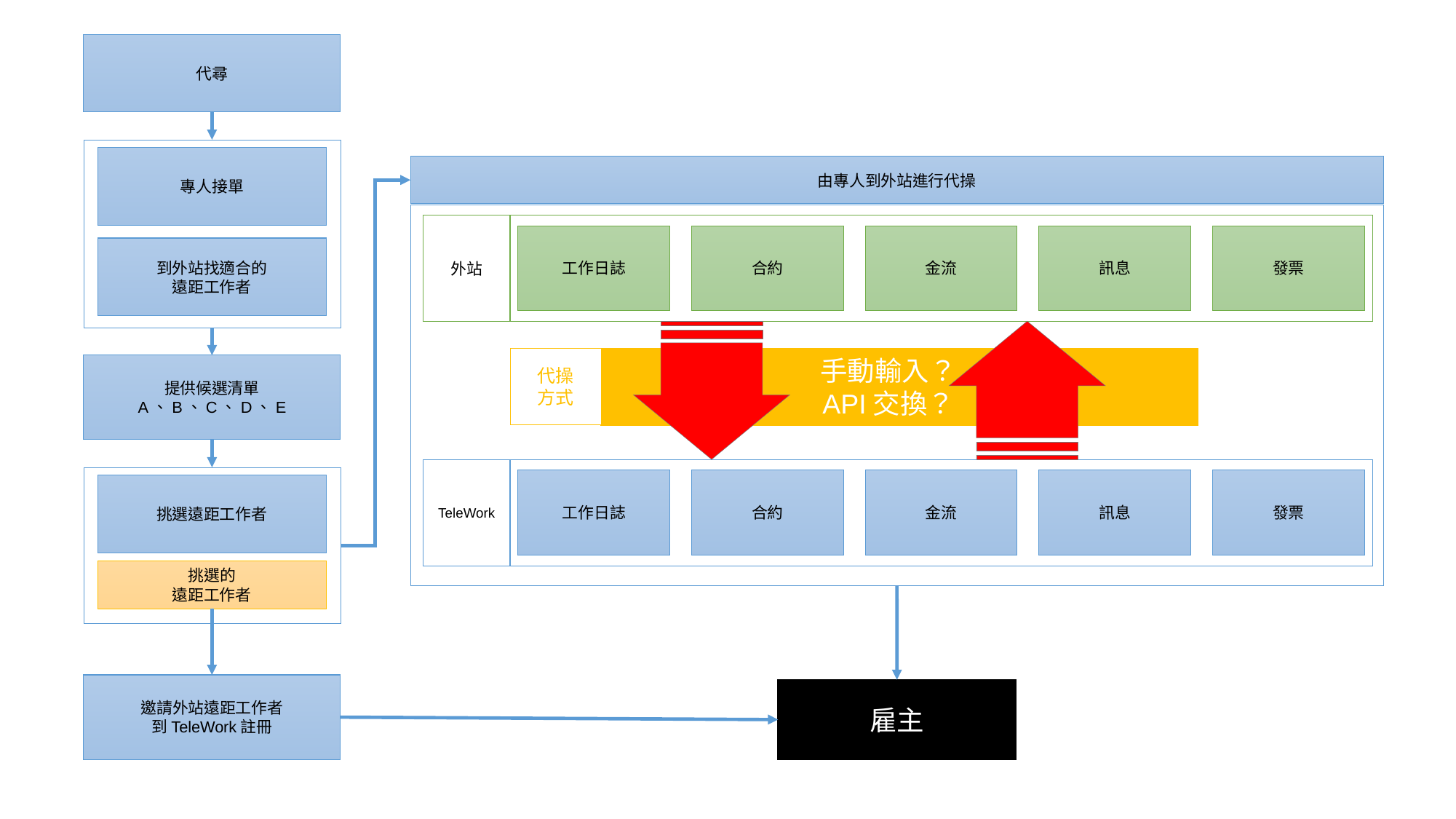

代尋

專人接單
由專人到外站進行代操

外站

工作日誌
合約
金流
訊息
發票
到外站找適合的
遠距工作者

代操
方式

手動輸入？
API交換？
提供候選清單
A、B、C、D、E
TeleWork

工作日誌
合約
金流
訊息
發票
挑選遠距工作者
挑選的
遠距工作者
邀請外站遠距工作者
到TeleWork註冊
雇主